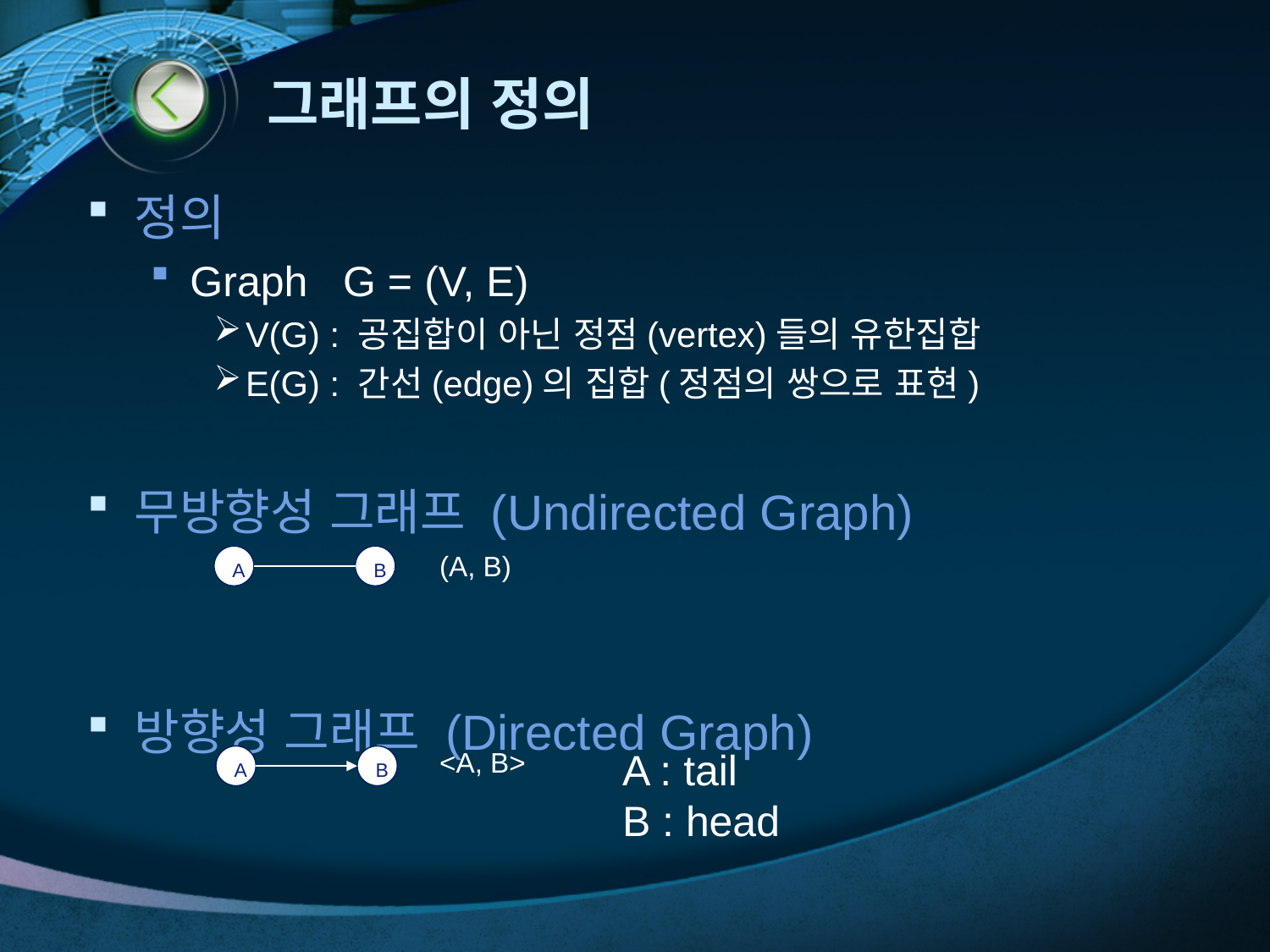

# 그래프의 정의
정의
Graph   G = (V, E)
V(G) : 공집합이 아닌 정점(vertex)들의 유한집합
E(G) : 간선(edge)의 집합(정점의 쌍으로 표현)

무방향성 그래프 (Undirected Graph)

방향성 그래프 (Directed Graph)

(A, B)
A
B
A : tail
B : head
<A, B>
A
B